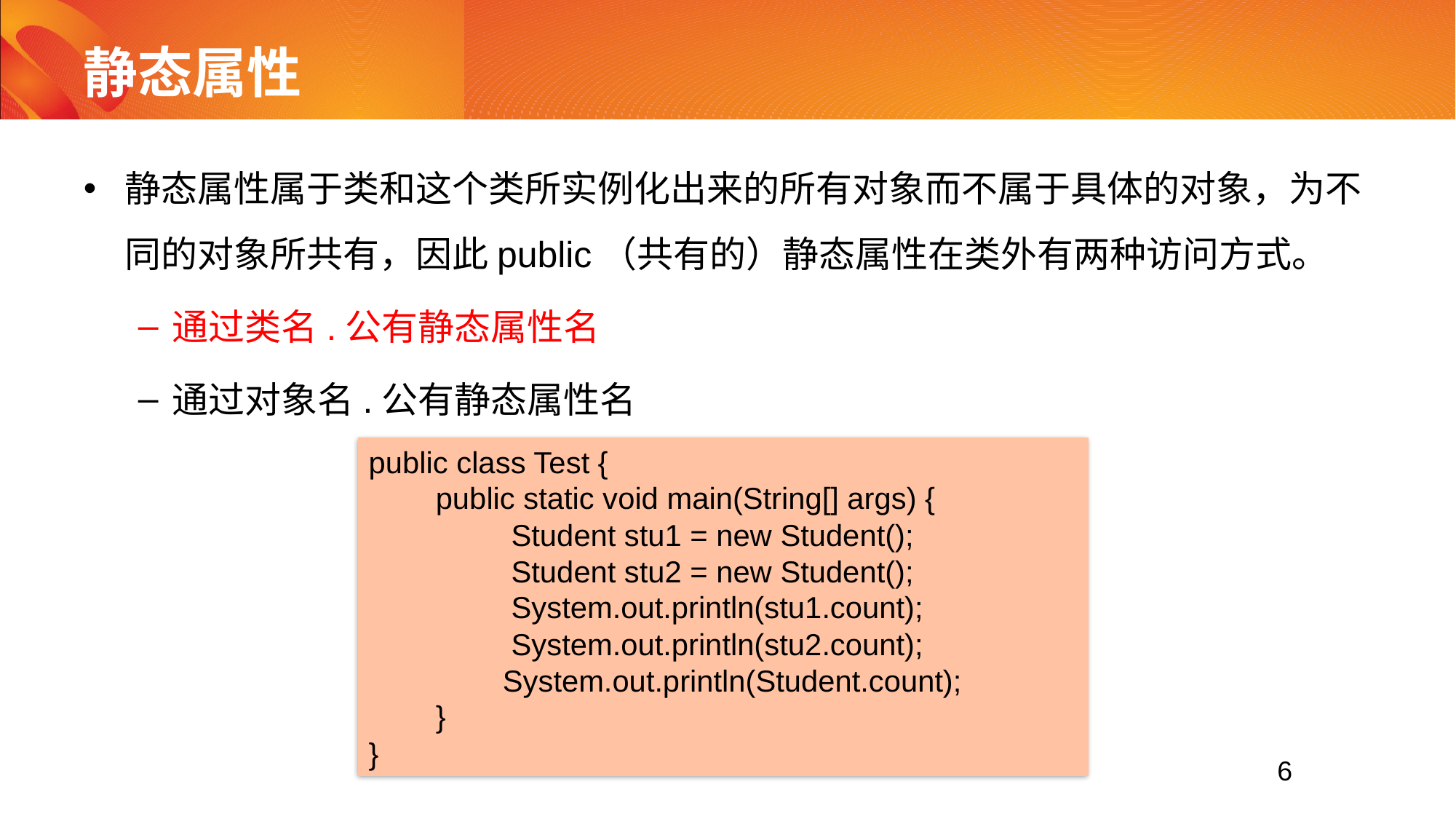

# 静态属性
静态属性属于类和这个类所实例化出来的所有对象而不属于具体的对象，为不同的对象所共有，因此public（共有的）静态属性在类外有两种访问方式。
通过类名.公有静态属性名
通过对象名.公有静态属性名
public class Test {
        public static void main(String[] args) {
	    Student stu1 = new Student();
	    Student stu2 = new Student();
	    System.out.println(stu1.count);
	    System.out.println(stu2.count);
                System.out.println(Student.count);
        }
}